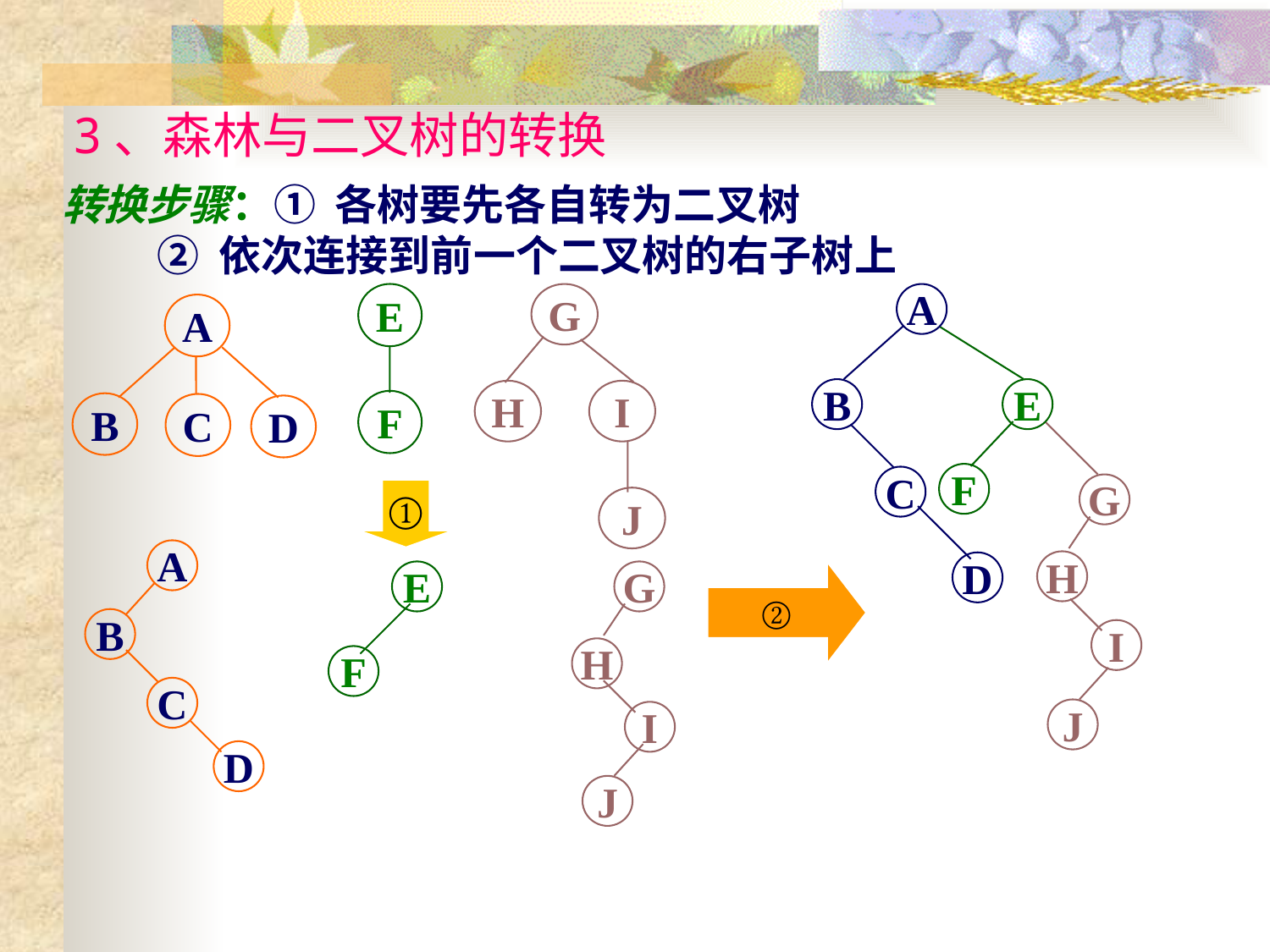

3、森林与二叉树的转换
转换步骤：①  各树要先各自转为二叉树
          ② 依次连接到前一个二叉树的右子树上
E

F
G

H
I

J
A

B
C
D
A

B

C

D

E

F

G

H

I

J
①
A
②
E
G

B

F

H

C

I

D

J